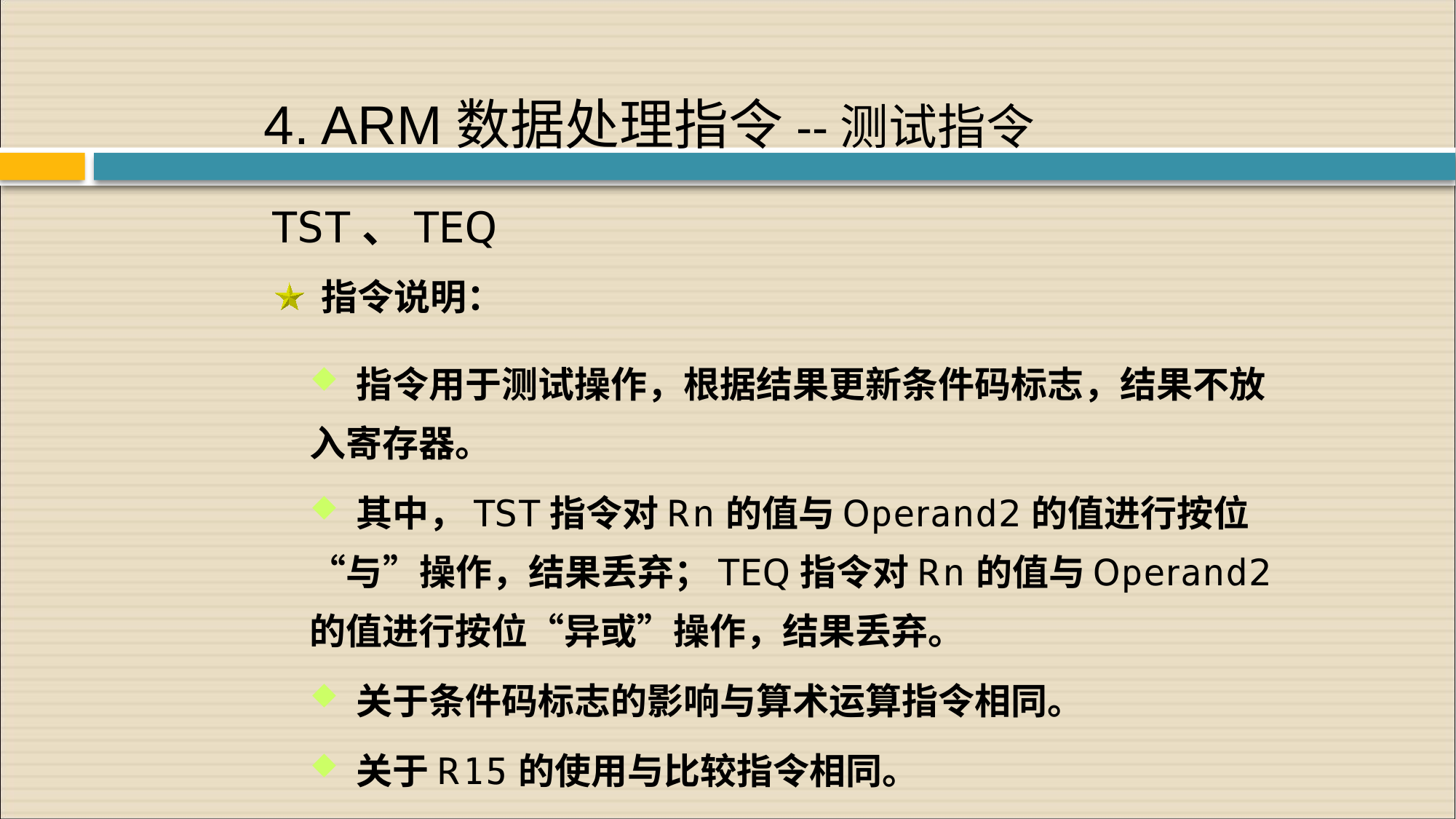

# 4. ARM数据处理指令--测试指令
TST、TEQ
 指令说明：
 指令用于测试操作，根据结果更新条件码标志，结果不放入寄存器。
 其中，TST指令对Rn的值与Operand2的值进行按位“与”操作，结果丢弃；TEQ指令对Rn的值与Operand2的值进行按位“异或”操作，结果丢弃。
 关于条件码标志的影响与算术运算指令相同。
 关于R15的使用与比较指令相同。